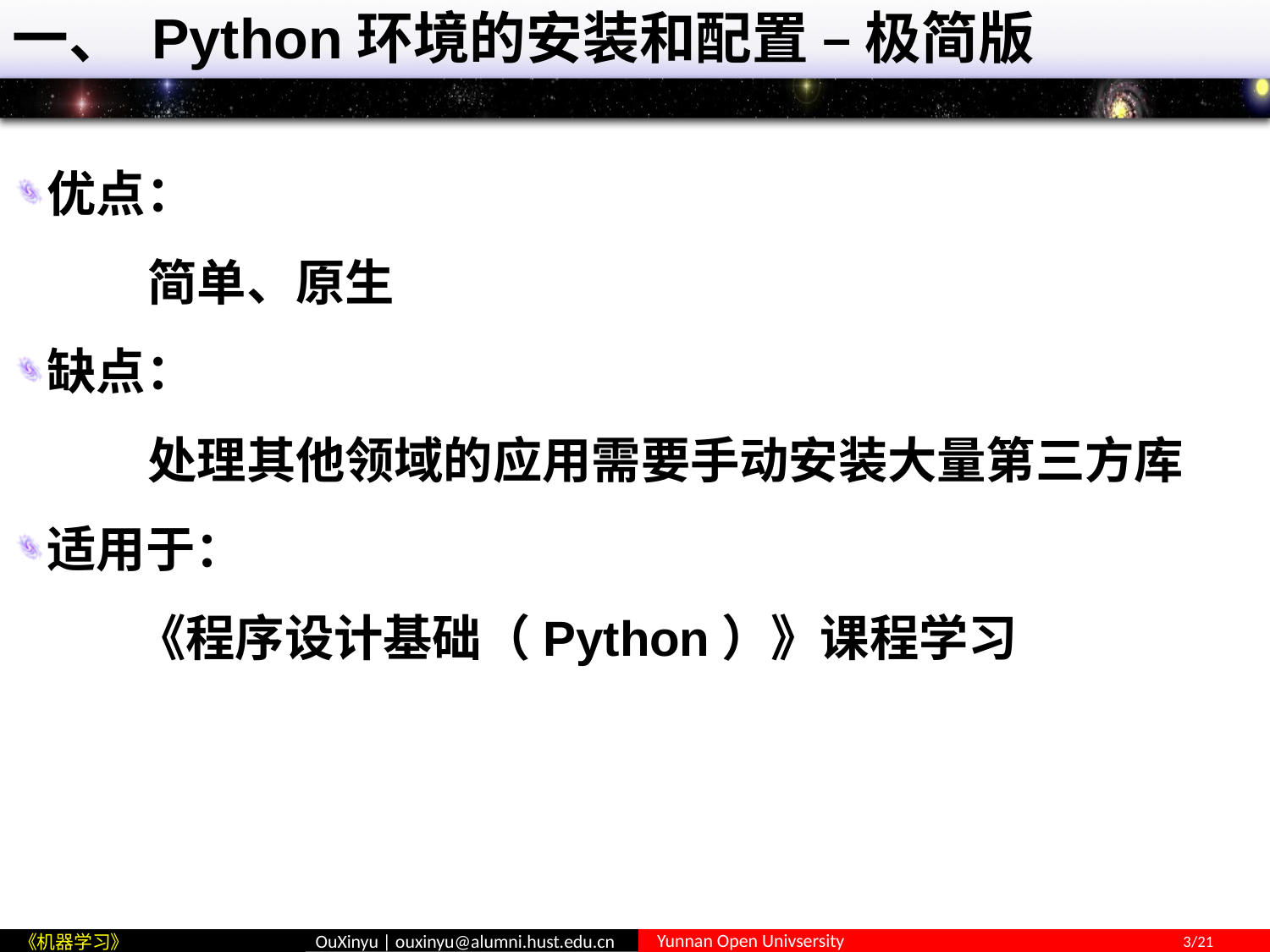

# 一、 Python环境的安装和配置 – 极简版
优点：
           简单、原生
缺点：
           处理其他领域的应用需要手动安装大量第三方库
适用于：
          《程序设计基础（Python）》课程学习